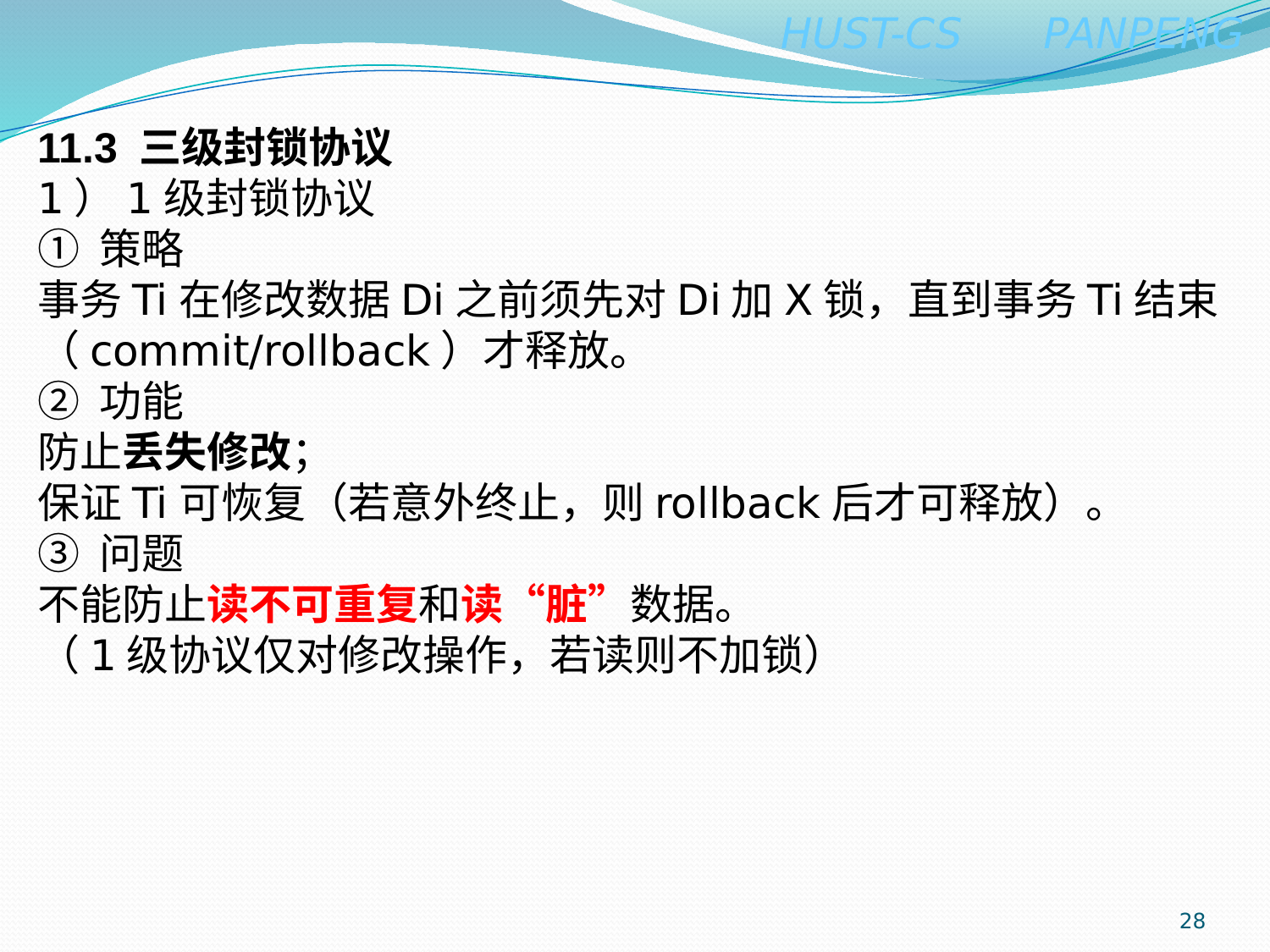

11.3 三级封锁协议
1）1级封锁协议
① 策略
事务Ti在修改数据Di之前须先对Di加X锁，直到事务Ti结束（commit/rollback）才释放。
② 功能
防止丢失修改；
保证Ti可恢复（若意外终止，则rollback后才可释放）。
③ 问题
不能防止读不可重复和读“脏”数据。
（1级协议仅对修改操作，若读则不加锁）
28